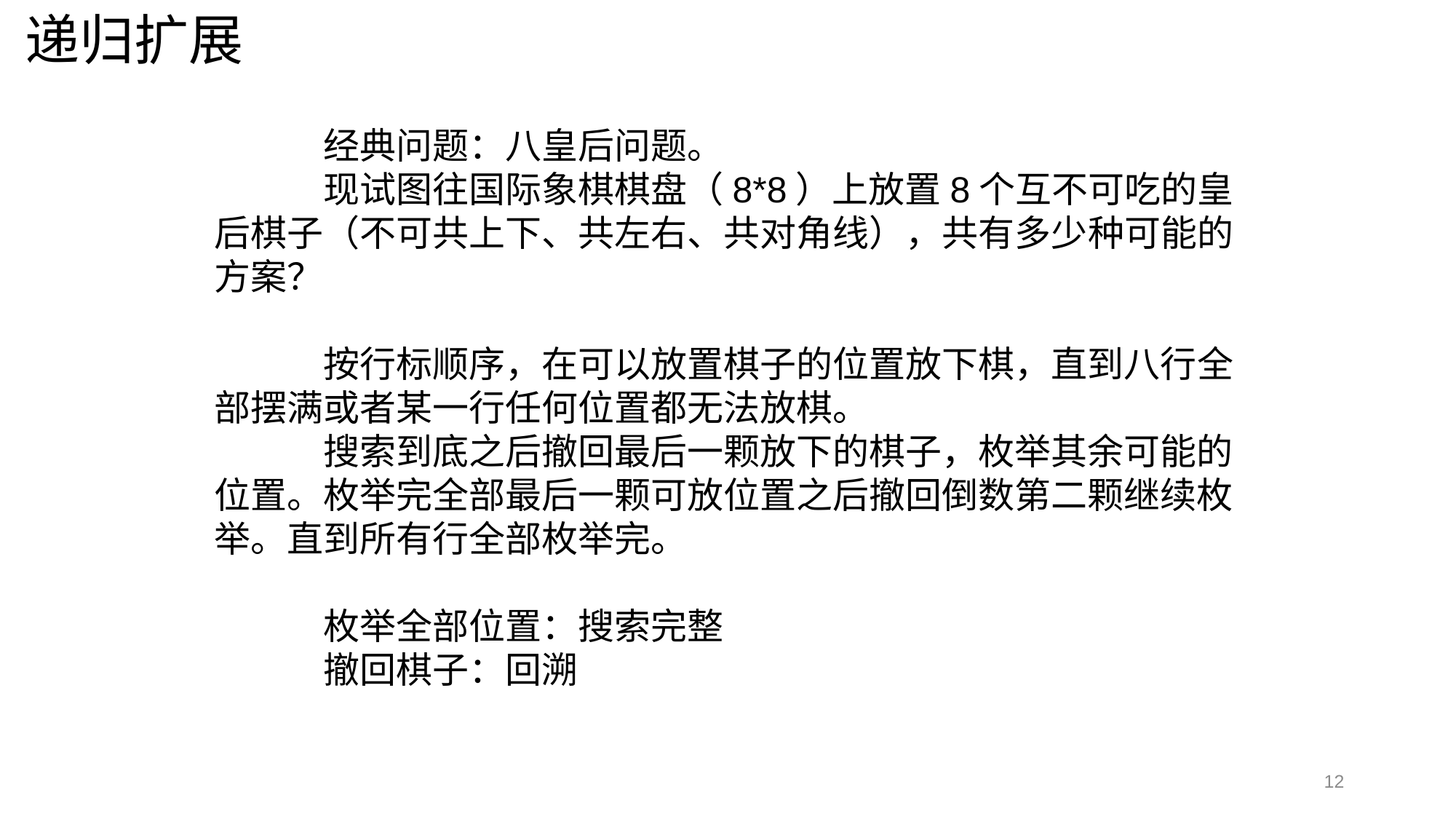

递归扩展
	经典问题：八皇后问题。
	现试图往国际象棋棋盘（8*8）上放置8个互不可吃的皇后棋子（不可共上下、共左右、共对角线），共有多少种可能的方案？

	按行标顺序，在可以放置棋子的位置放下棋，直到八行全部摆满或者某一行任何位置都无法放棋。
	搜索到底之后撤回最后一颗放下的棋子，枚举其余可能的位置。枚举完全部最后一颗可放位置之后撤回倒数第二颗继续枚举。直到所有行全部枚举完。

	枚举全部位置：搜索完整
	撤回棋子：回溯
12